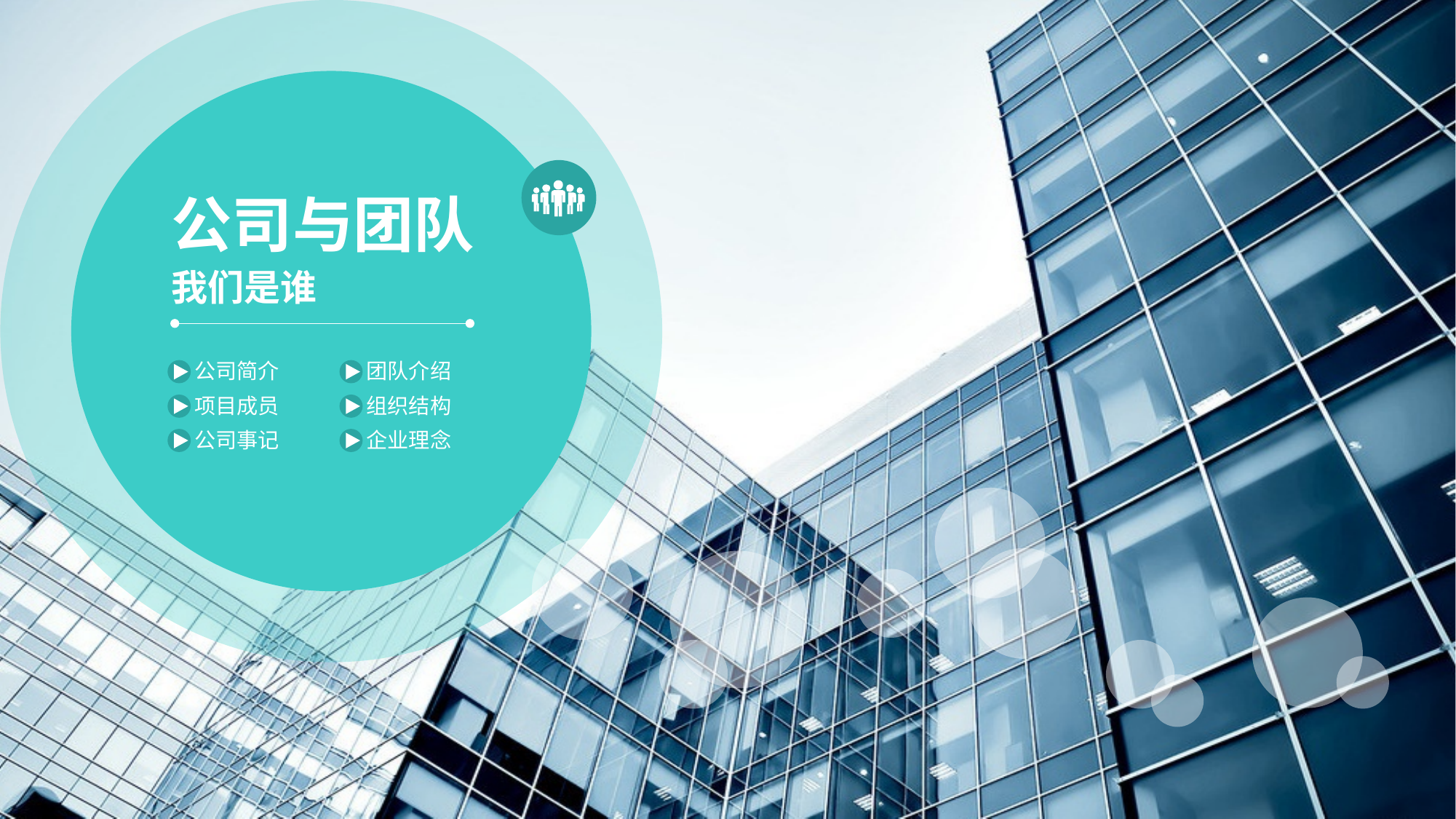

公司与团队
我们是谁
公司简介

团队介绍

项目成员

组织结构

公司事记

企业理念

延时符